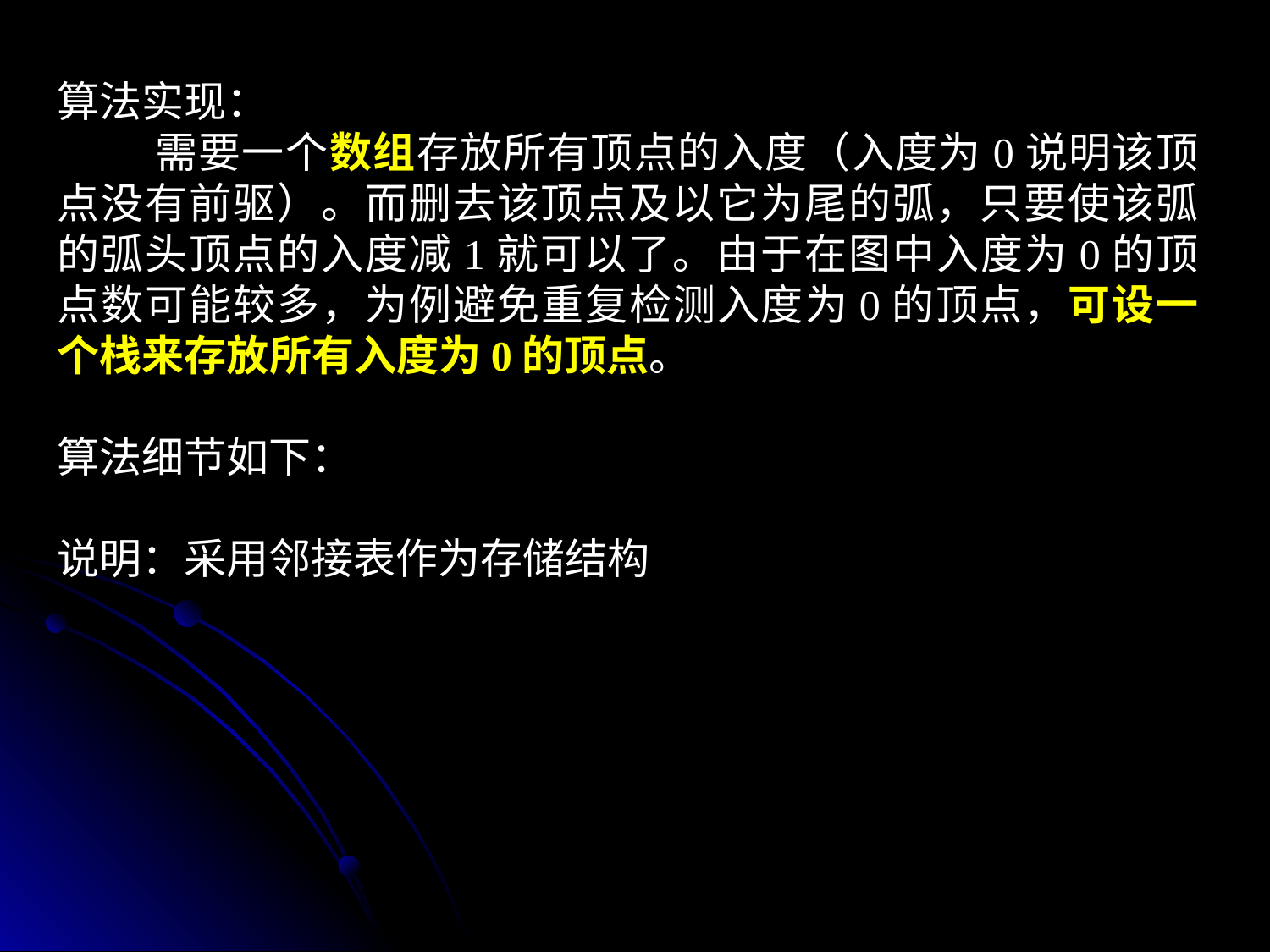

算法实现：
        需要一个数组存放所有顶点的入度（入度为0说明该顶点没有前驱）。而删去该顶点及以它为尾的弧，只要使该弧的弧头顶点的入度减1就可以了。由于在图中入度为0的顶点数可能较多，为例避免重复检测入度为0的顶点，可设一个栈来存放所有入度为0的顶点。

算法细节如下：

说明：采用邻接表作为存储结构